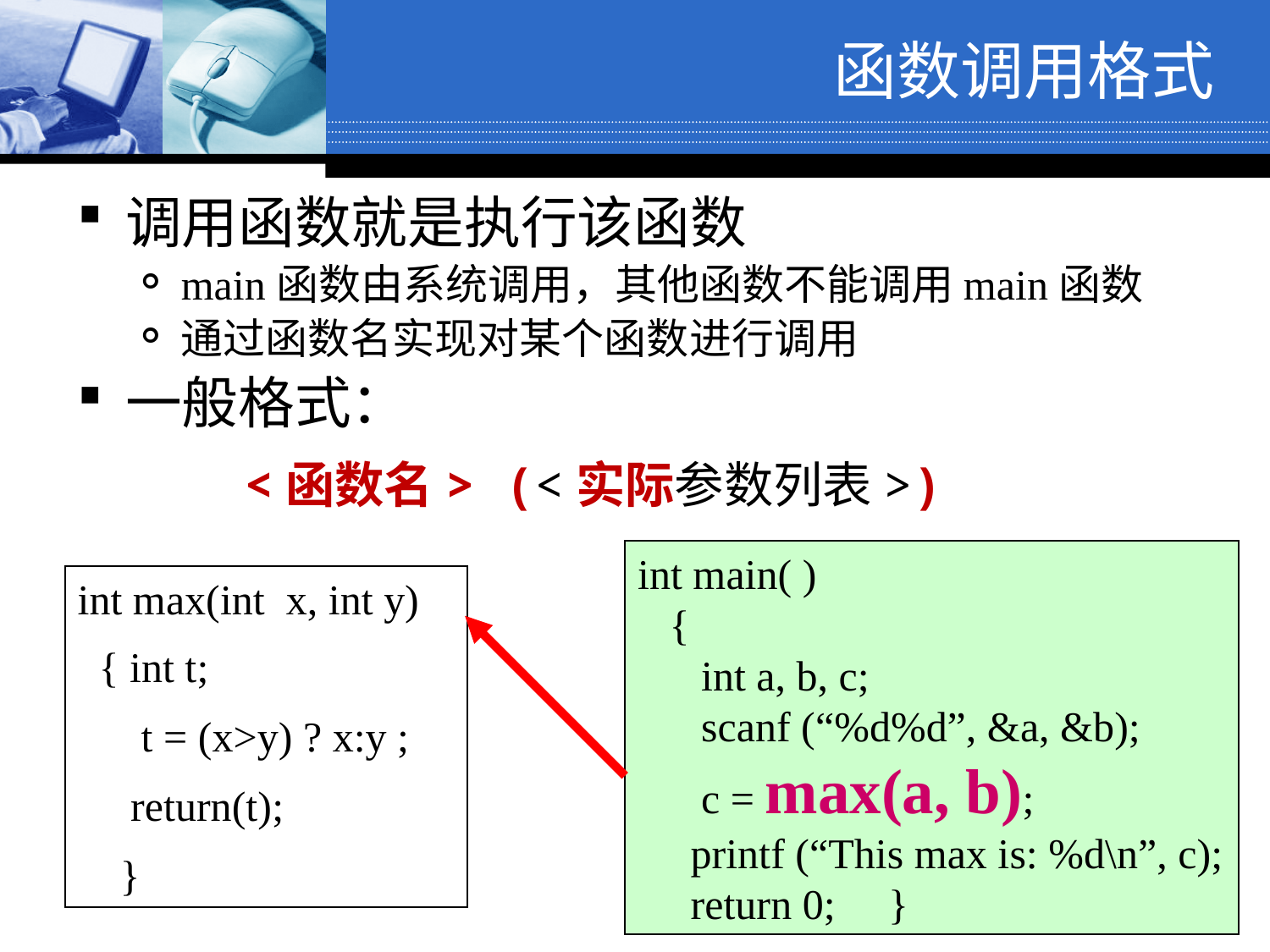

函数调用格式
调用函数就是执行该函数
main函数由系统调用，其他函数不能调用main函数
通过函数名实现对某个函数进行调用
一般格式：
	   　<函数名> (<实际参数列表>)

int main( )
   {
      int a, b, c;
      scanf (“%d%d”, &a, &b);
      c = max(a, b);
     printf (“This max is: %d\n”, c);
     return 0;     }
int max(int  x, int y)
  { int t;
      t = (x>y) ? x:y ;
     return(t);
    }